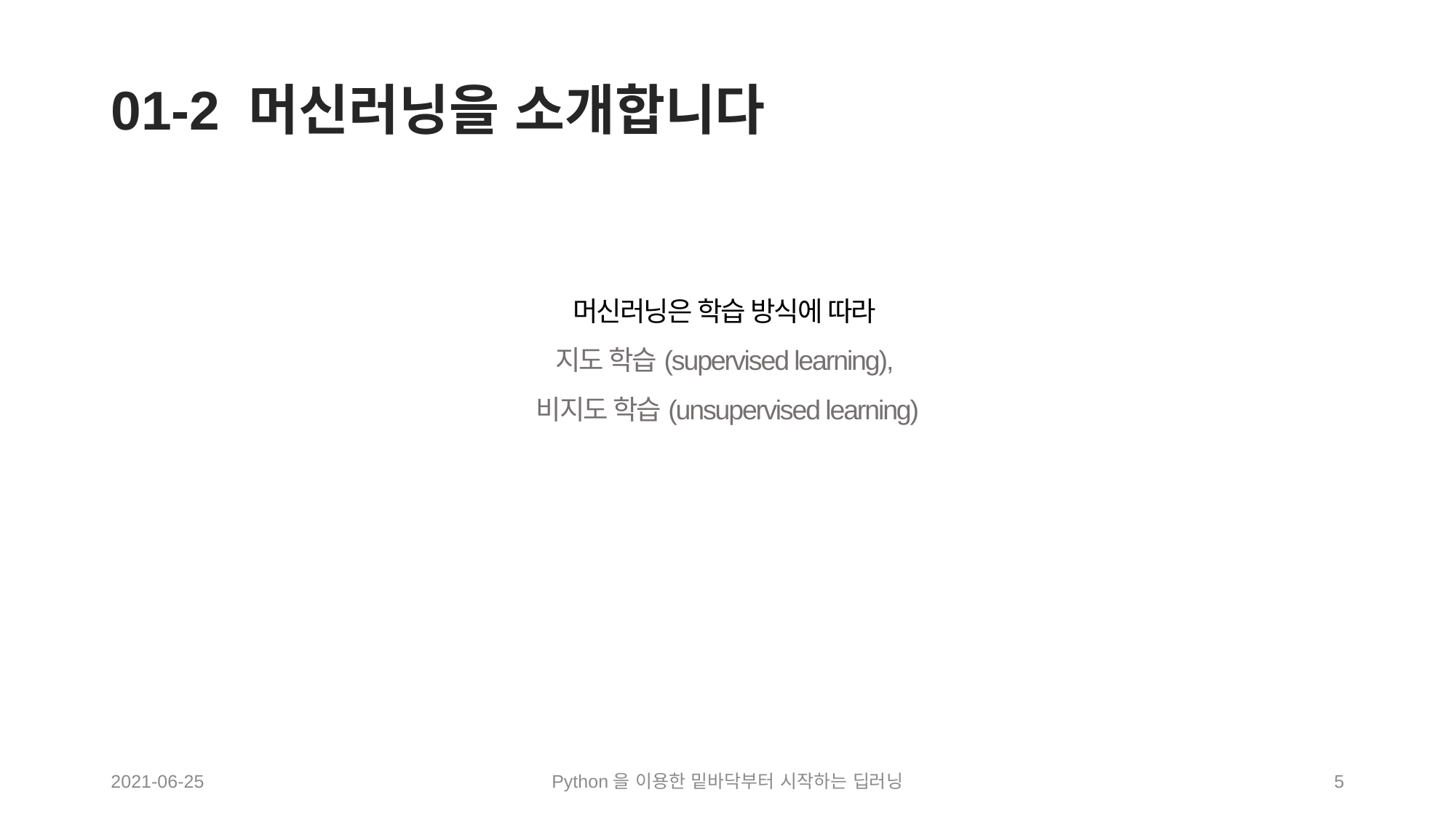

# 01-2 머신러닝을 소개합니다
머신러닝은 학습 방식에 따라
지도 학습(supervised learning),
비지도 학습(unsupervised learning)
2021-06-25
Python을 이용한 밑바닥부터 시작하는 딥러닝
5